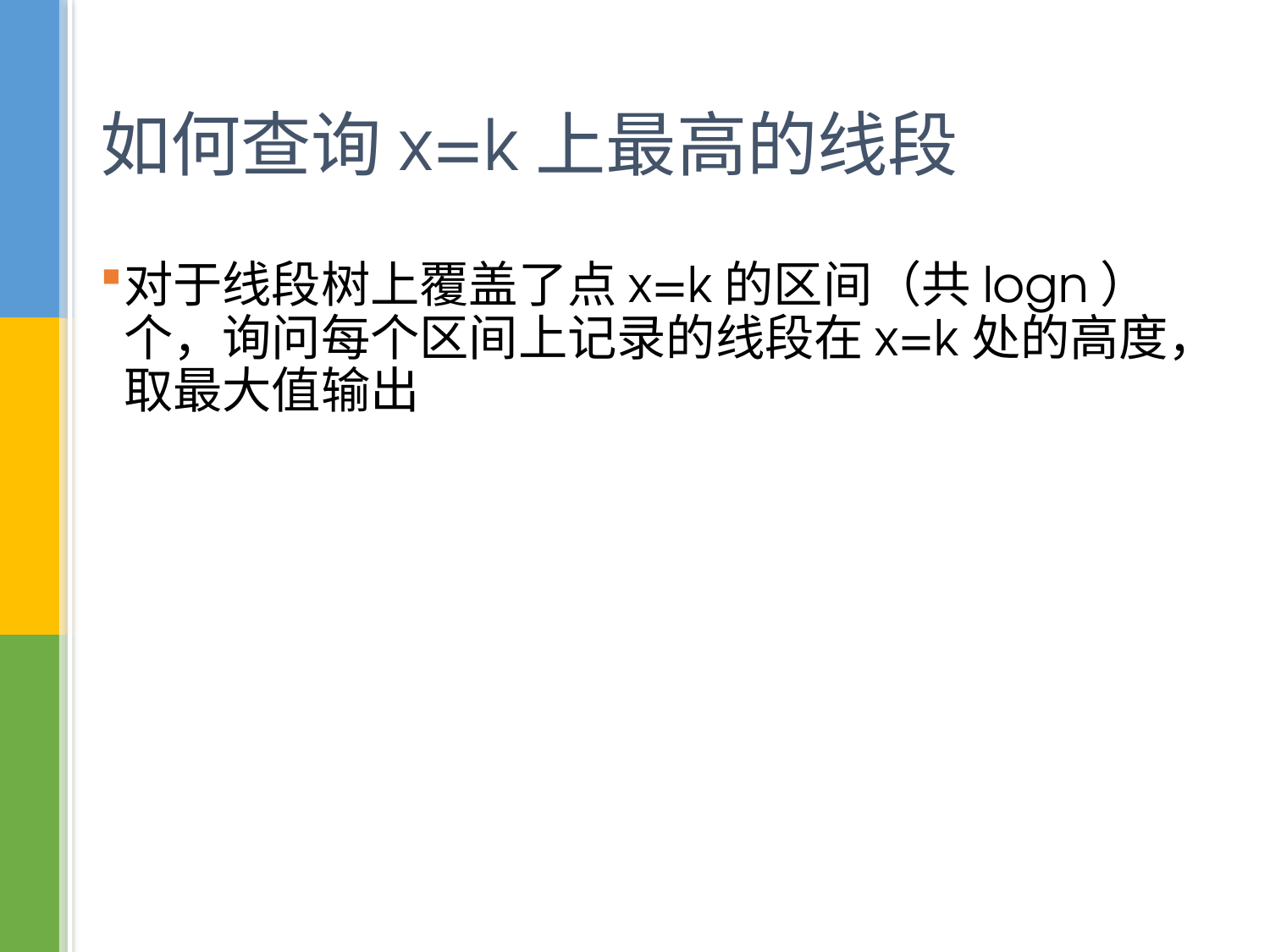

# 如何查询x=k上最高的线段
对于线段树上覆盖了点x=k的区间（共logn）个，询问每个区间上记录的线段在x=k处的高度，取最大值输出